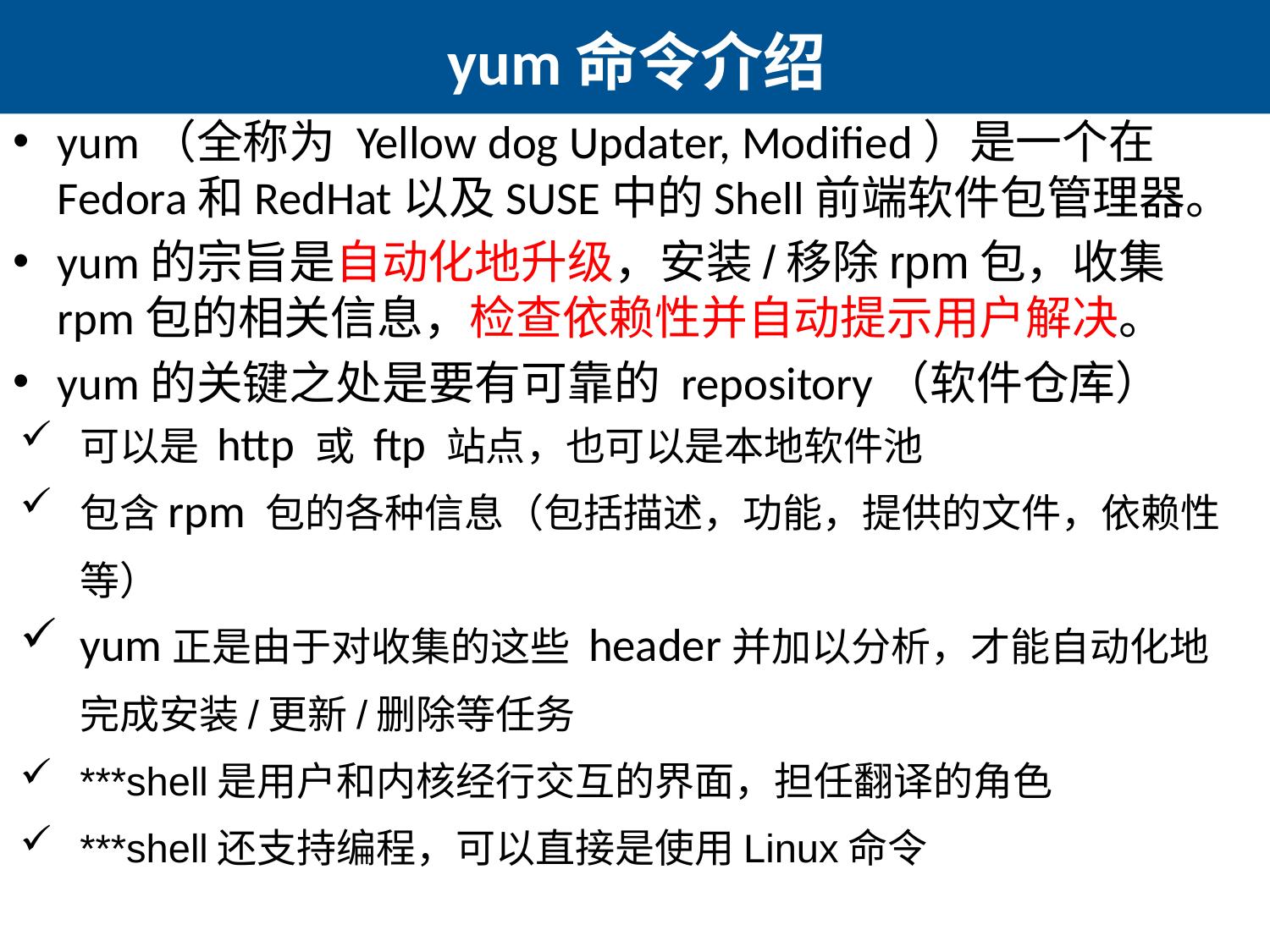

# yum命令介绍
yum（全称为 Yellow dog Updater, Modified）是一个在Fedora和RedHat以及SUSE中的Shell前端软件包管理器。
yum的宗旨是自动化地升级，安装/移除rpm包，收集rpm包的相关信息，检查依赖性并自动提示用户解决。
yum的关键之处是要有可靠的 repository（软件仓库）
可以是 http 或 ftp 站点，也可以是本地软件池
包含rpm 包的各种信息（包括描述，功能，提供的文件，依赖性等）
yum正是由于对收集的这些 header并加以分析，才能自动化地完成安装/更新/删除等任务
***shell是用户和内核经行交互的界面，担任翻译的角色
***shell还支持编程，可以直接是使用Linux命令